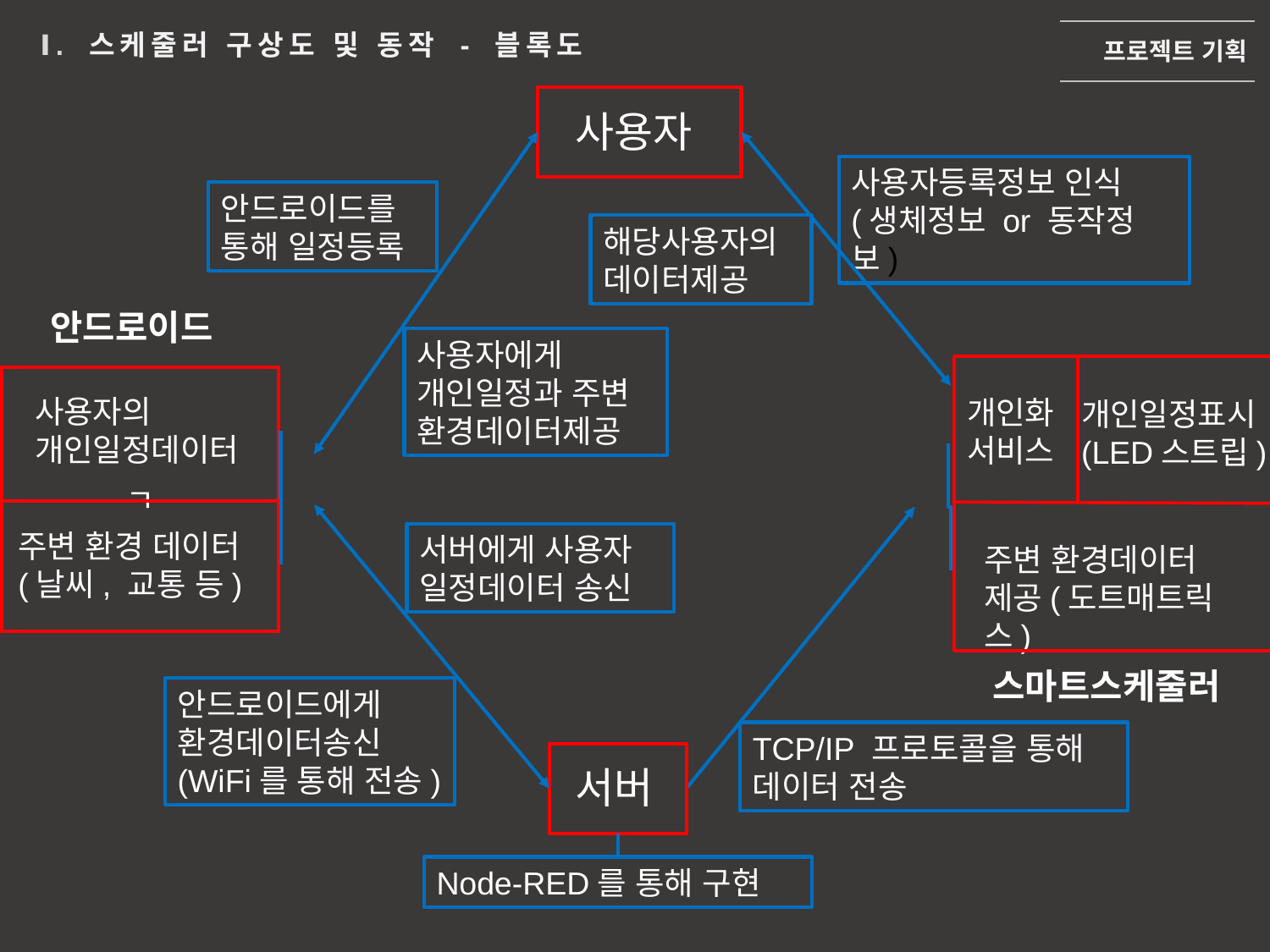

프로젝트 기획
Ⅰ. 스케줄러 구상도 및 동작 - 블록도

사용자
사용자등록정보 인식
(생체정보 or 동작정보)
안드로이드를 통해 일정등록
해당사용자의
데이터제공
안드로이드
ㅋ
사용자의
개인일정데이터
주변 환경 데이터(날씨, 교통 등)
사용자에게
개인일정과 주변
환경데이터제공
개인화
서비스
서버에게 사용자 일정데이터 송신
안드로이드에게 환경데이터송신
(WiFi를 통해 전송)
TCP/IP 프로토콜을 통해
데이터 전송

서버
Node-RED를 통해 구현

스마트스케줄러
주변 환경데이터
제공(도트매트릭스)
개인일정표시
(LED스트립)